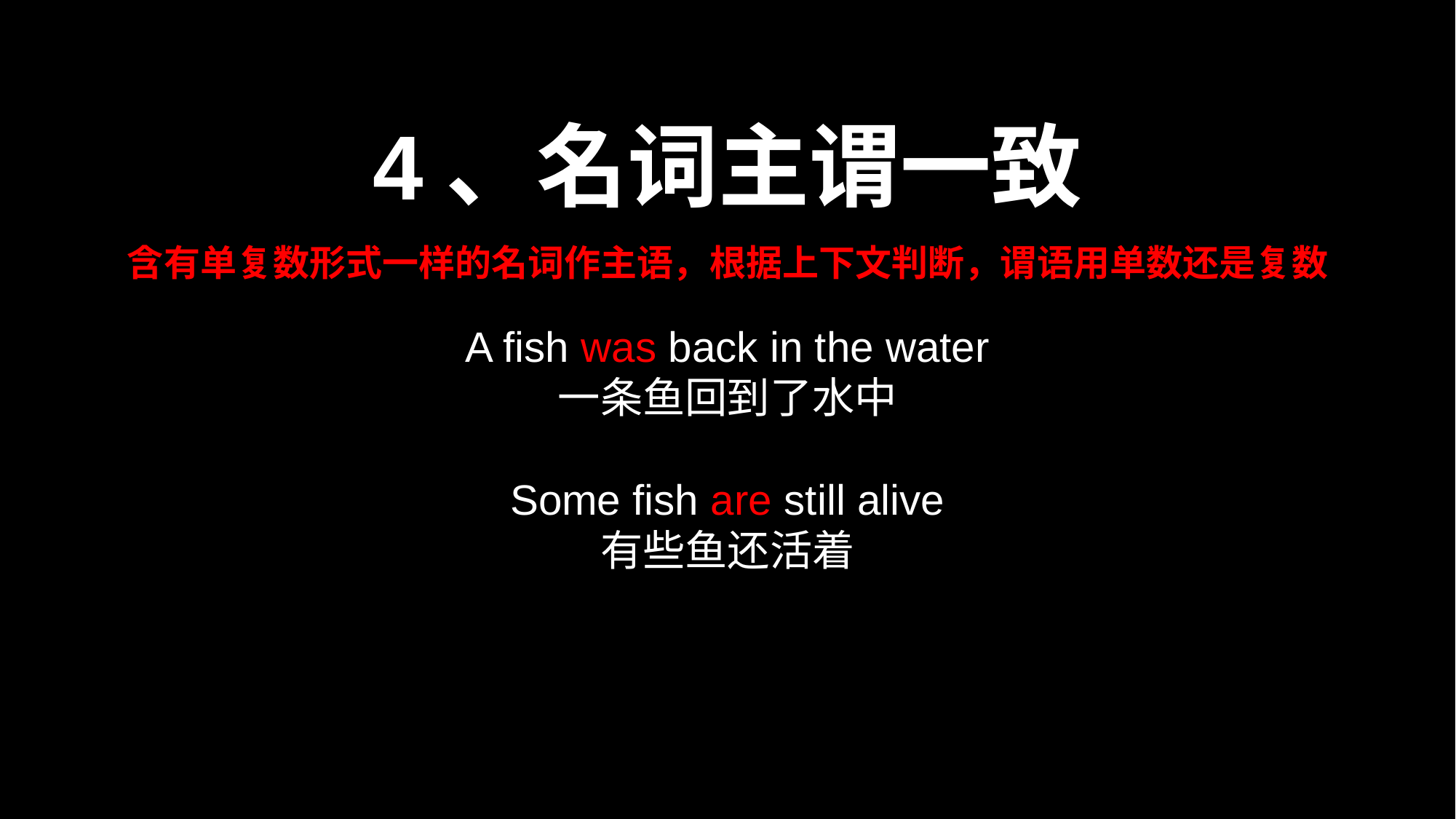

4、名词主谓一致
含有单复数形式一样的名词作主语，根据上下文判断，谓语用单数还是复数
A fish was back in the water
一条鱼回到了水中

Some fish are still alive
有些鱼还活着